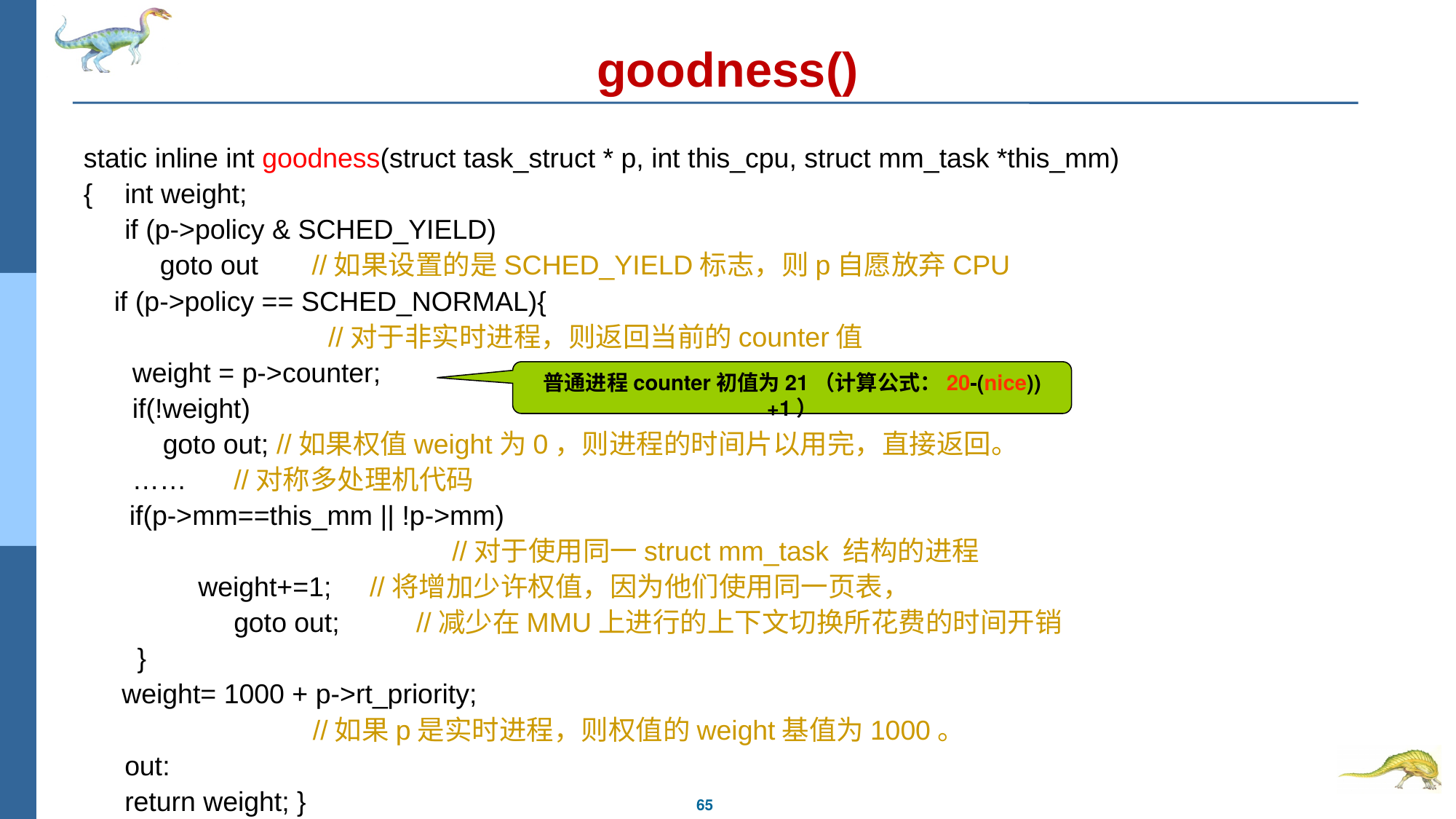

# goodness()
static inline int goodness(struct task_struct * p, int this_cpu, struct mm_task *this_mm)
{	int weight;
	if (p->policy & SCHED_YIELD)
          goto out       //如果设置的是SCHED_YIELD标志，则p自愿放弃CPU
    if (p->policy == SCHED_NORMAL){
                                //对于非实时进程，则返回当前的counter值
	 weight = p->counter;
	 if(!weight)
 	     goto out; //如果权值weight为0，则进程的时间片以用完，直接返回。
	 ……  	//对称多处理机代码
      if(p->mm==this_mm || !p->mm)
				//对于使用同一struct mm_task 结构的进程
               weight+=1;     //将增加少许权值，因为他们使用同一页表，
		goto out;          //减少在MMU上进行的上下文切换所花费的时间开销
       }
     weight= 1000 + p->rt_priority;
                              //如果p是实时进程，则权值的weight基值为1000。
	out:
	return weight; }
普通进程counter初值为21（计算公式：20-(nice))+1）